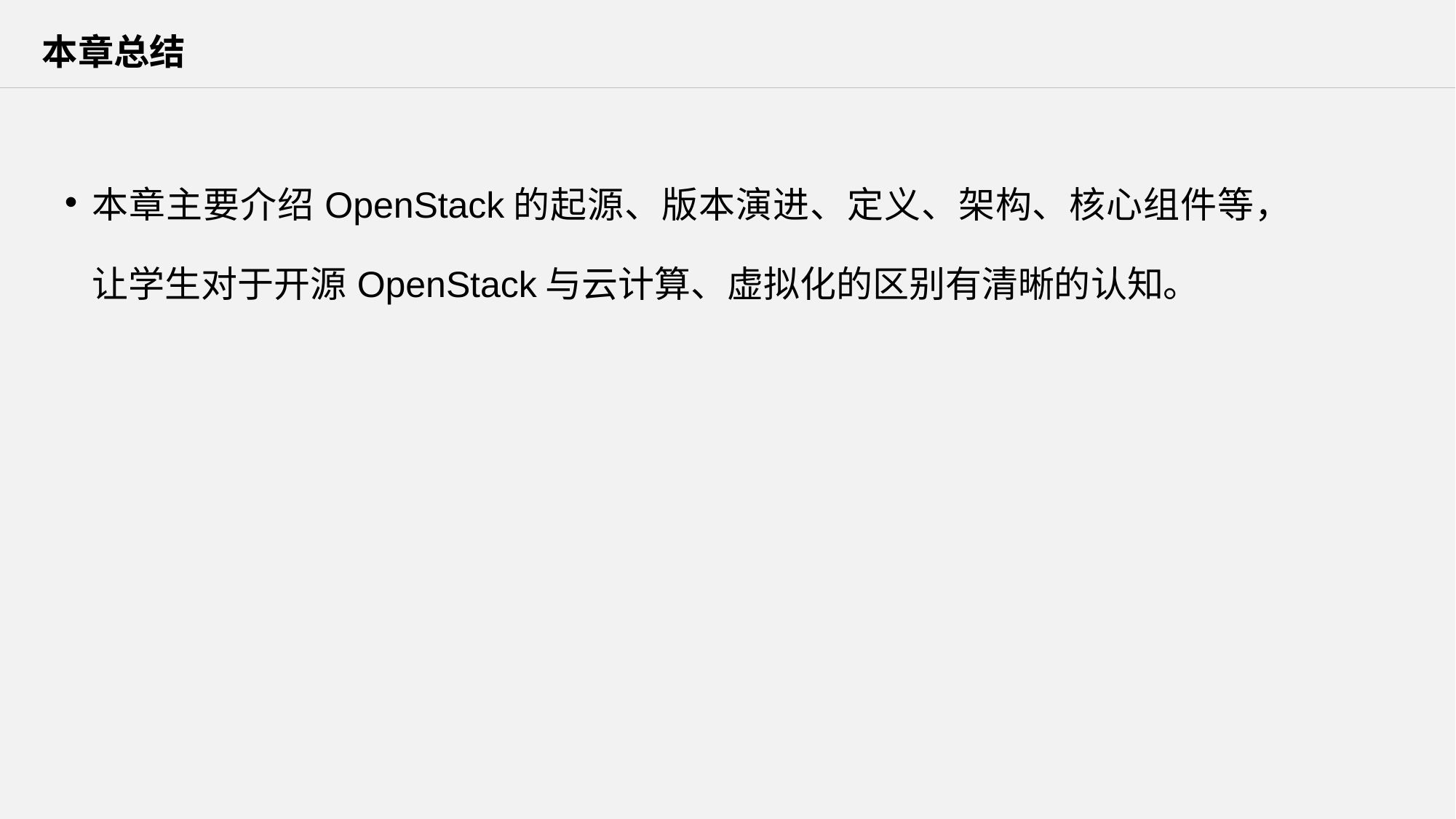

本章总结
本章主要介绍OpenStack的起源、版本演进、定义、架构、核心组件等，让学生对于开源OpenStack与云计算、虚拟化的区别有清晰的认知。